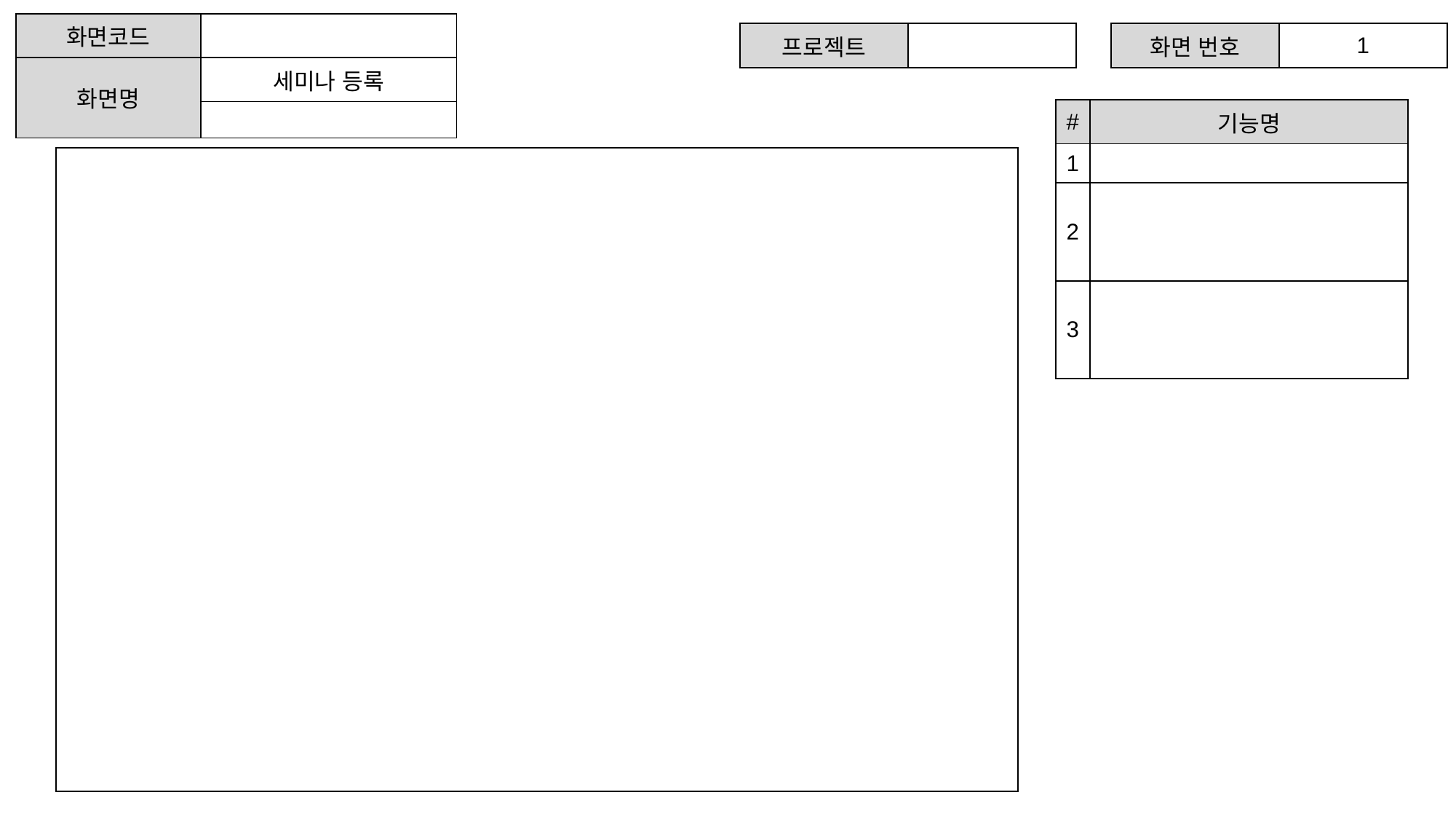

| 화면코드 |  |
| --- | --- |
| 화면명 | 세미나 등록 |
|  |  |
| 프로젝트 |  |
| --- | --- |
| 화면 번호 | 1 |
| --- | --- |
| # | 기능명 |
| --- | --- |
| 1 |  |
| 2 |  |
| 3 |  |